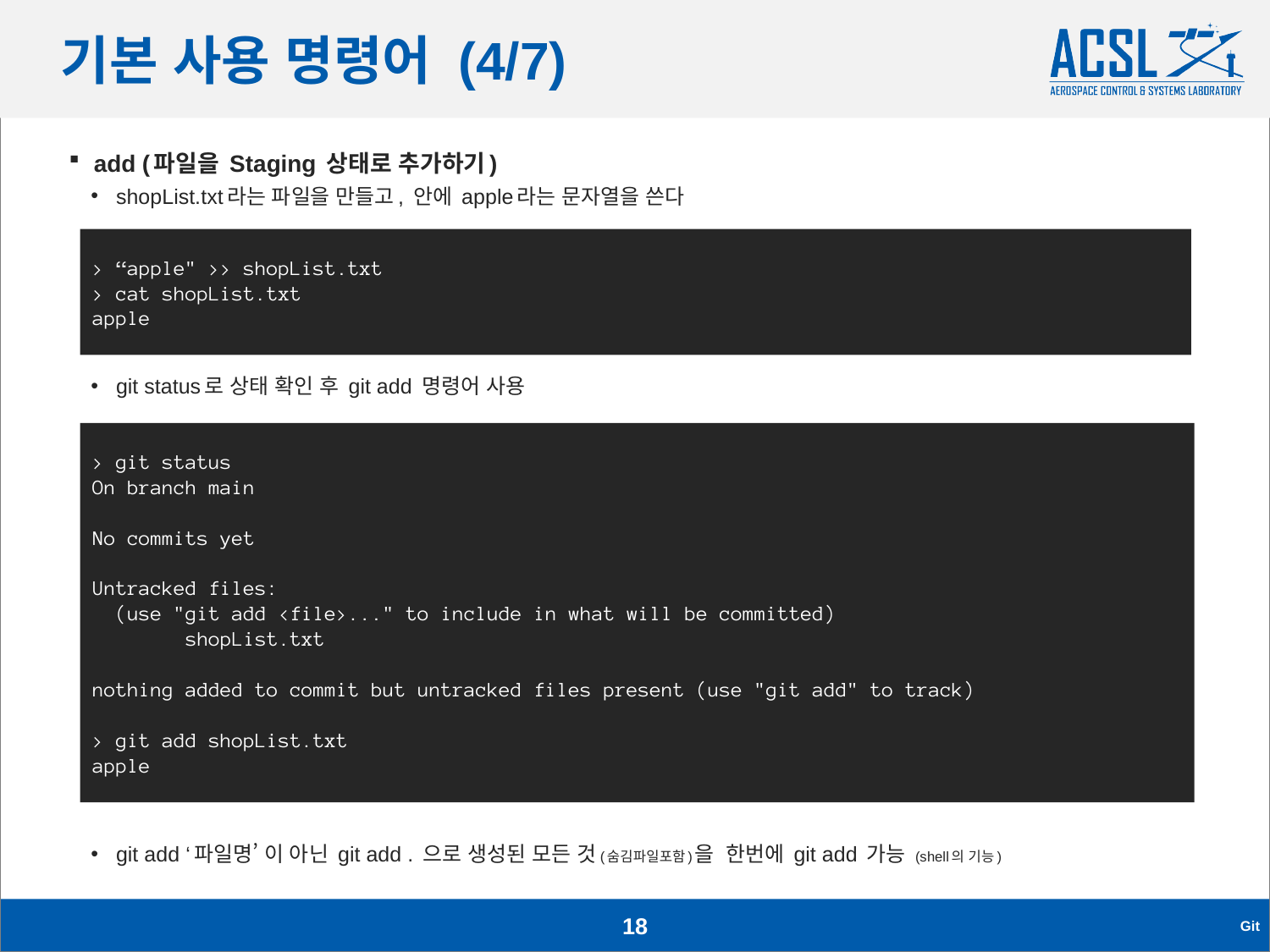

# 기본 사용 명령어 (4/7)
add (파일을 Staging 상태로 추가하기)
shopList.txt라는 파일을 만들고, 안에 apple라는 문자열을 쓴다

git status로 상태 확인 후 git add 명령어 사용

git add ‘파일명’ 이 아닌 git add . 으로 생성된 모든 것(숨김파일포함)을  한번에 git add 가능 (shell의 기능)

> “apple" >> shopList.txt
> cat shopList.txt
apple
> git status
On branch main

No commits yet

Untracked files:
  (use "git add <file>..." to include in what will be committed)
        shopList.txt

nothing added to commit but untracked files present (use "git add" to track)

> git add shopList.txt
apple
18
Git